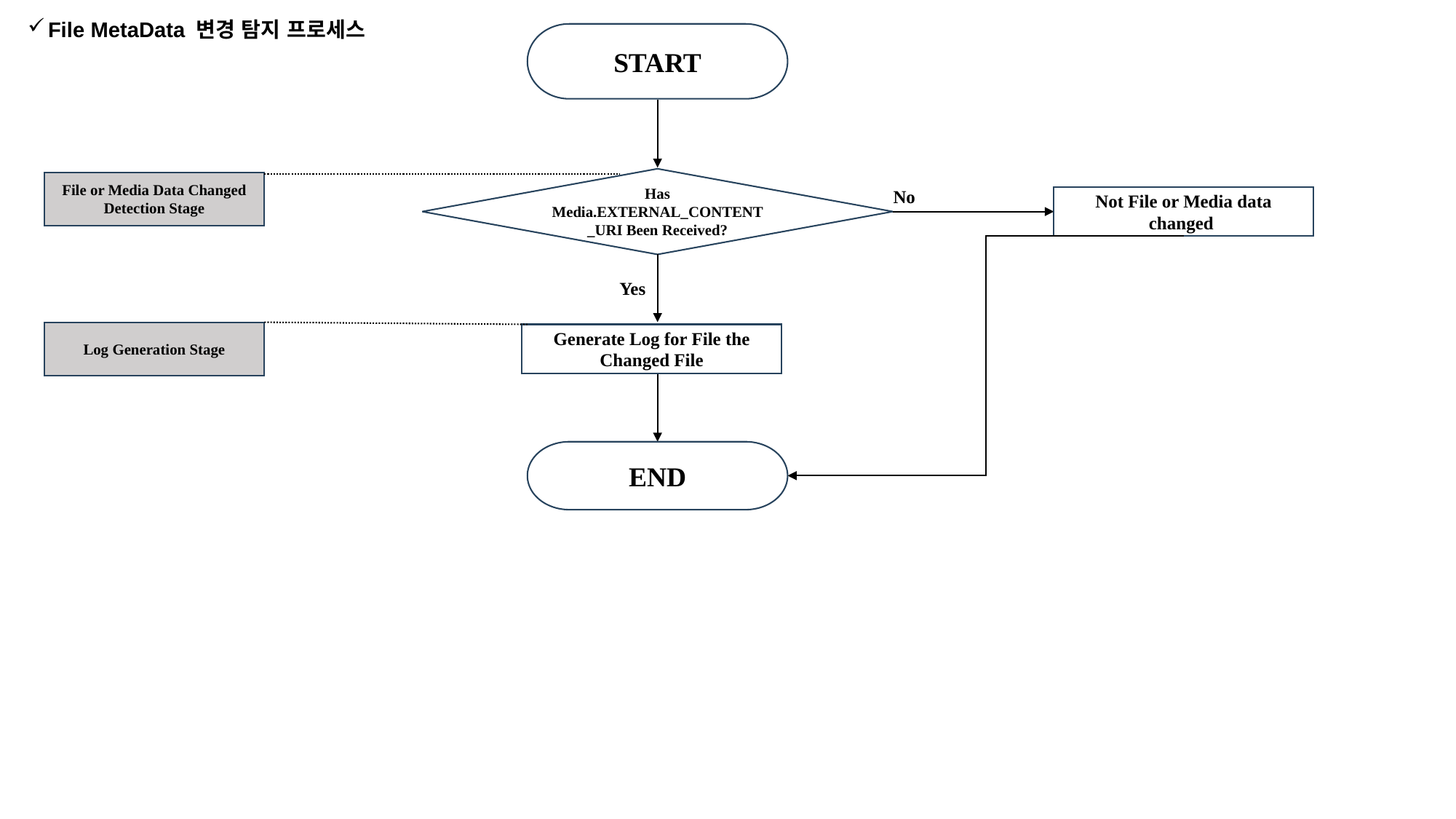

File MetaData 변경 탐지 프로세스
START
Has Media.EXTERNAL_CONTENT_URI Been Received?
File or Media Data Changed Detection Stage
No
Not File or Media data changed
Yes
Log Generation Stage
Generate Log for File the Changed File
END